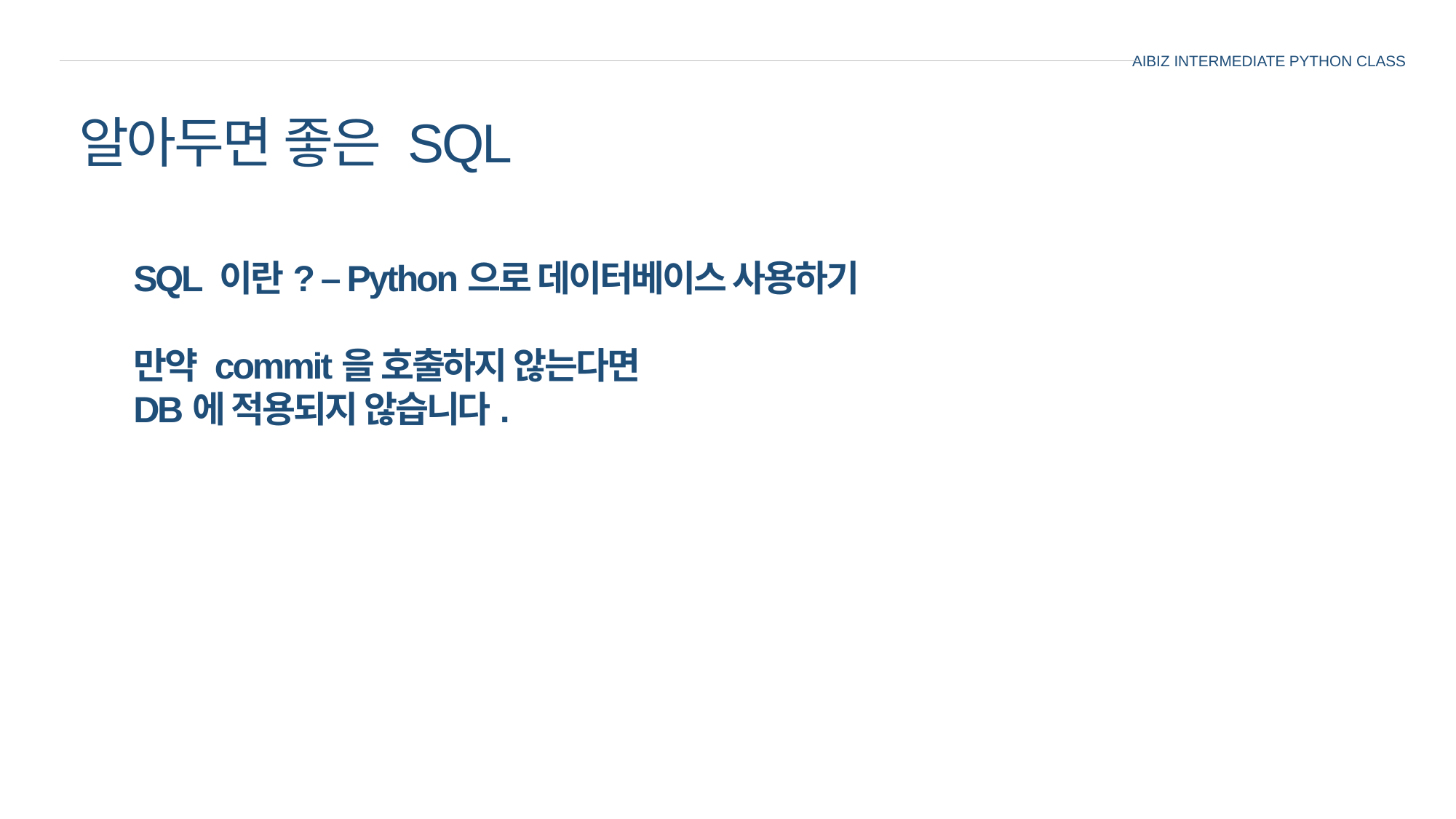

AIBIZ INTERMEDIATE PYTHON CLASS
알아두면 좋은 SQL
SQL 이란? – Python으로 데이터베이스 사용하기

만약 commit을 호출하지 않는다면
DB에 적용되지 않습니다.